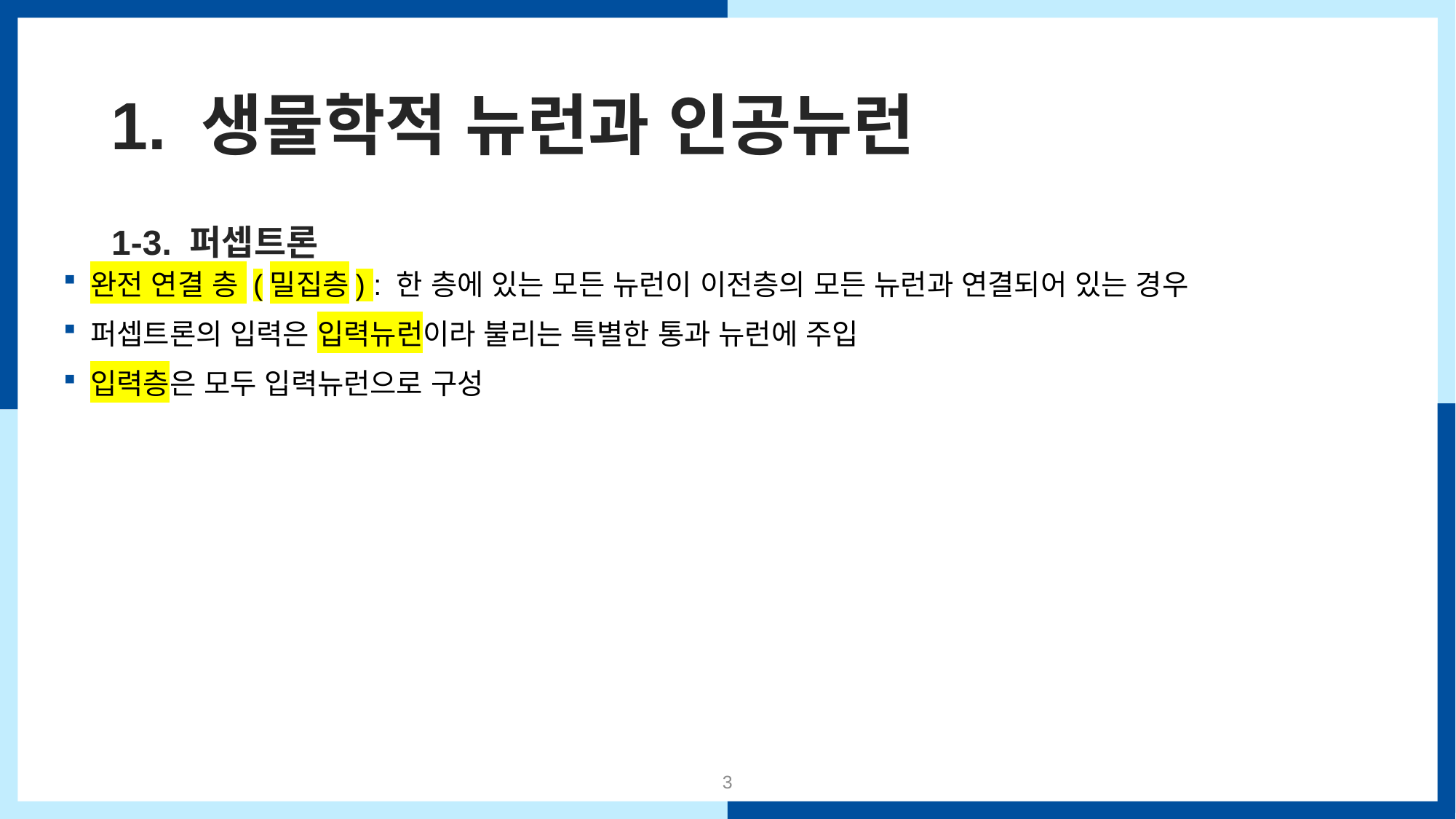

# 1. 생물학적 뉴런과 인공뉴런

완전 연결 층 (밀집층) : 한 층에 있는 모든 뉴런이 이전층의 모든 뉴런과 연결되어 있는 경우
퍼셉트론의 입력은 입력뉴런이라 불리는 특별한 통과 뉴런에 주입
입력층은 모두 입력뉴런으로 구성

     1-3. 퍼셉트론
3